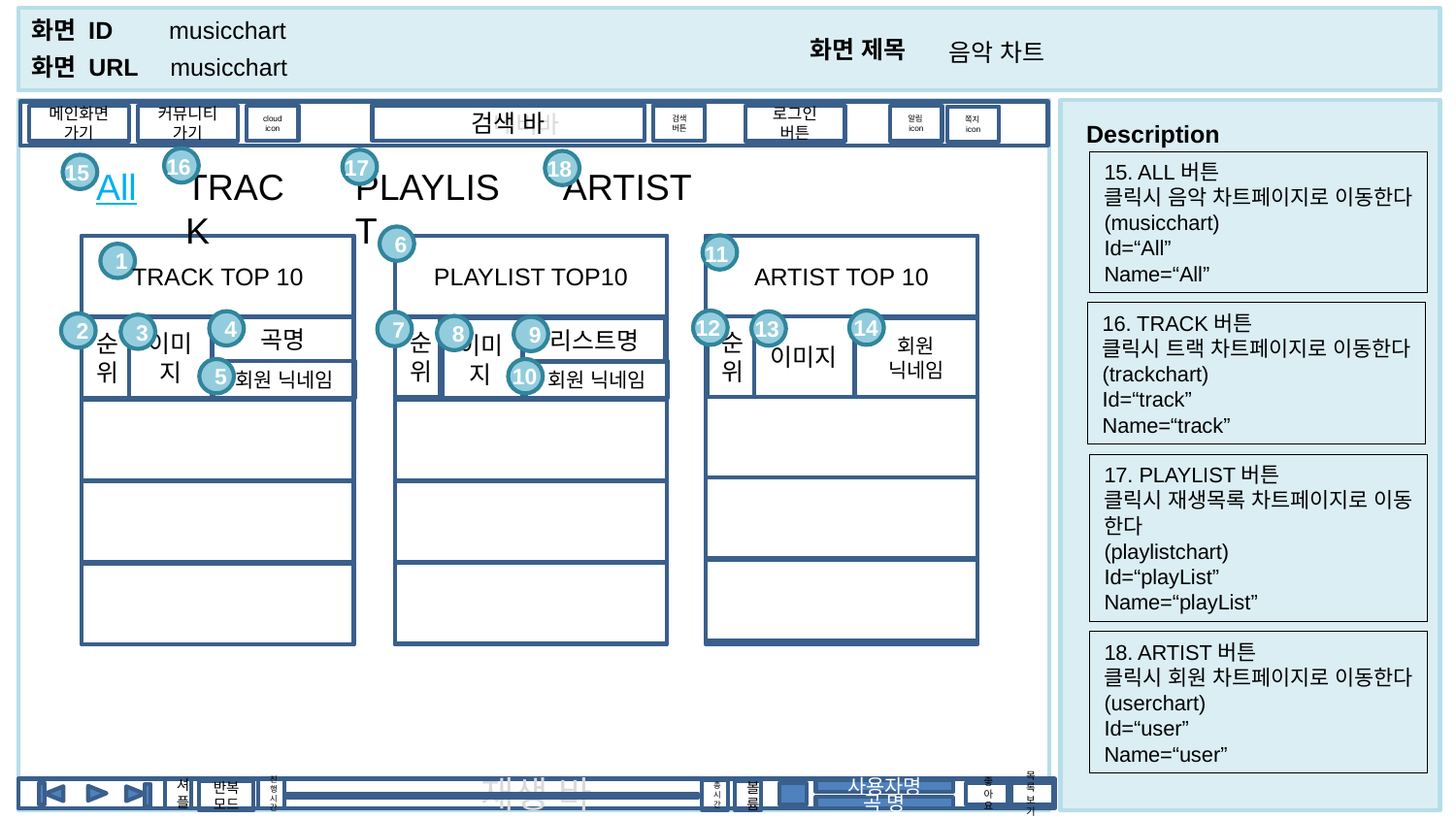

musicchart
음악 차트
musicchart
      네비바
검색 바
검색
버튼
cloud
icon
메인화면
가기
커뮤니티가기
로그인
버튼
알림icon
쪽지icon
16

17

18

15. ALL버튼
클릭시 음악 차트페이지로 이동한다
(musicchart)
Id=“All”
Name=“All”
15

All
TRACK
PLAYLIST
ARTIST
6
11

TRACK TOP 10
PLAYLIST TOP10
ARTIST TOP 10

1
16. TRACK버튼
클릭시 트랙 차트페이지로 이동한다
(trackchart)
Id=“track”
Name=“track”
12
14
13

4

7
2
3
8
이미지
순위

순위
9
순위
이미지
곡명

회원 닉네임
리스트명
이미지
10
5

회원 닉네임
회원 닉네임

17. PLAYLIST버튼
클릭시 재생목록 차트페이지로 이동
한다
(playlistchart)
Id=“playList”
Name=“playList”

18. ARTIST버튼
클릭시 회원 차트페이지로 이동한다
(userchart)
Id=“user”
Name=“user”
셔플
진행시간
재생 바
총시간
사용자명
볼륨
반복 모드

좋아요
목록
보기

곡 명